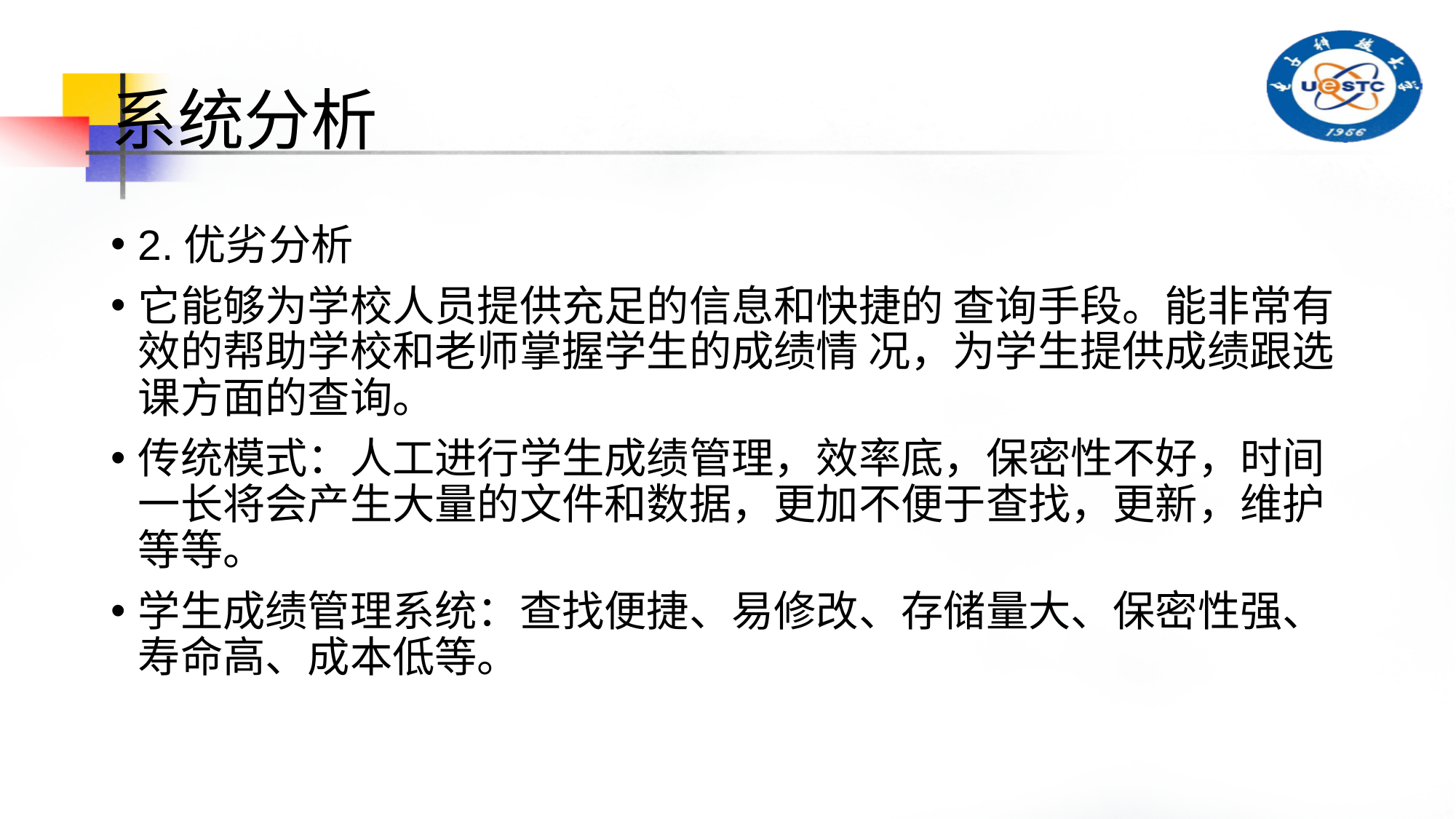

# 系统分析
2.优劣分析
它能够为学校人员提供充足的信息和快捷的 查询手段。能非常有效的帮助学校和老师掌握学生的成绩情 况，为学生提供成绩跟选课方面的查询。
传统模式：人工进行学生成绩管理，效率底，保密性不好，时间一长将会产生大量的文件和数据，更加不便于查找，更新，维护等等。
学生成绩管理系统：查找便捷、易修改、存储量大、保密性强、寿命高、成本低等。